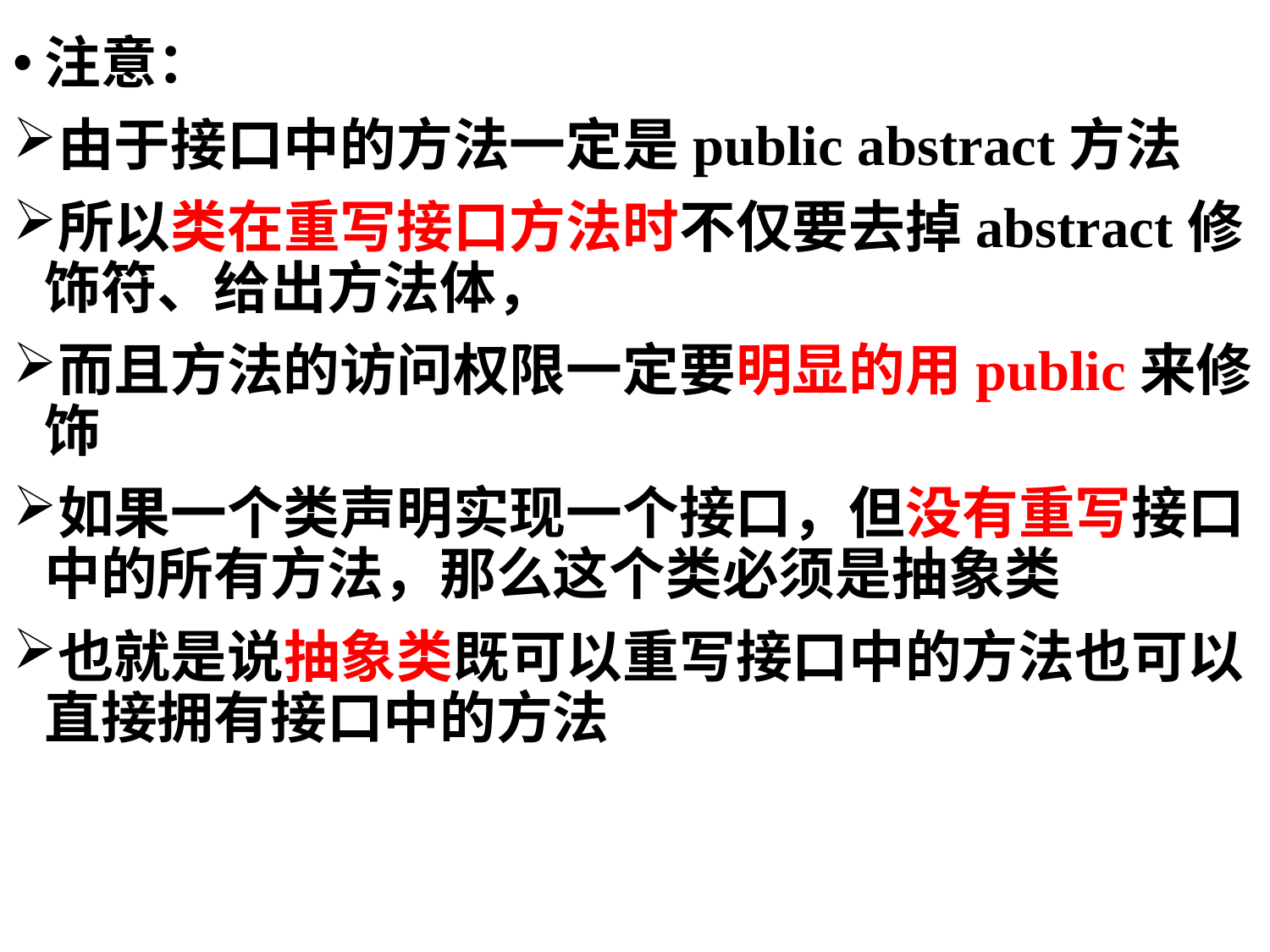

注意：
由于接口中的方法一定是public abstract方法
所以类在重写接口方法时不仅要去掉abstract修饰符、给出方法体，
而且方法的访问权限一定要明显的用public来修饰
如果一个类声明实现一个接口，但没有重写接口中的所有方法，那么这个类必须是抽象类
也就是说抽象类既可以重写接口中的方法也可以直接拥有接口中的方法